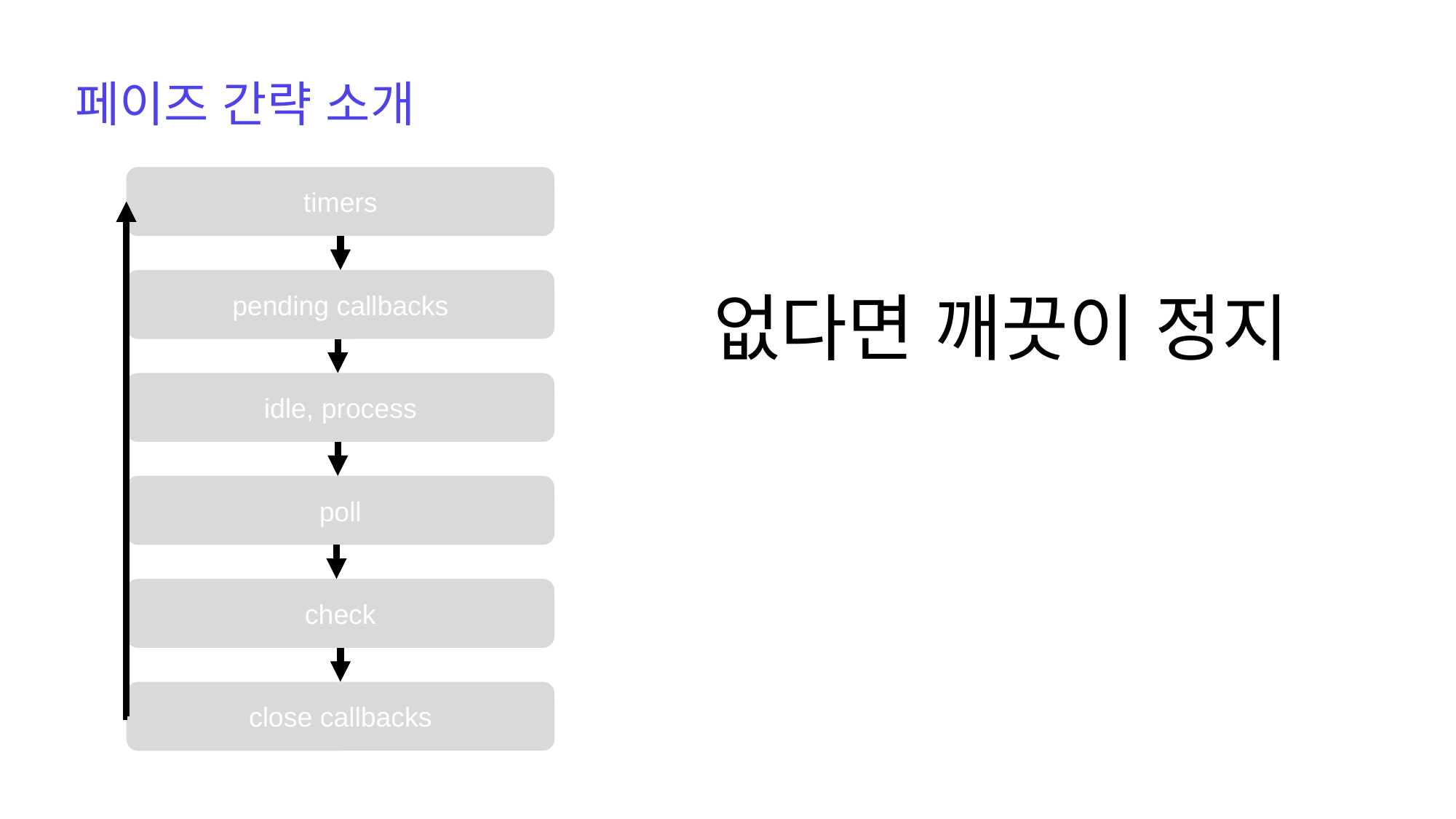

페이즈 간략 소개
timers
pending callbacks
없다면 깨끗이 정지
idle, process
poll
check
close callbacks